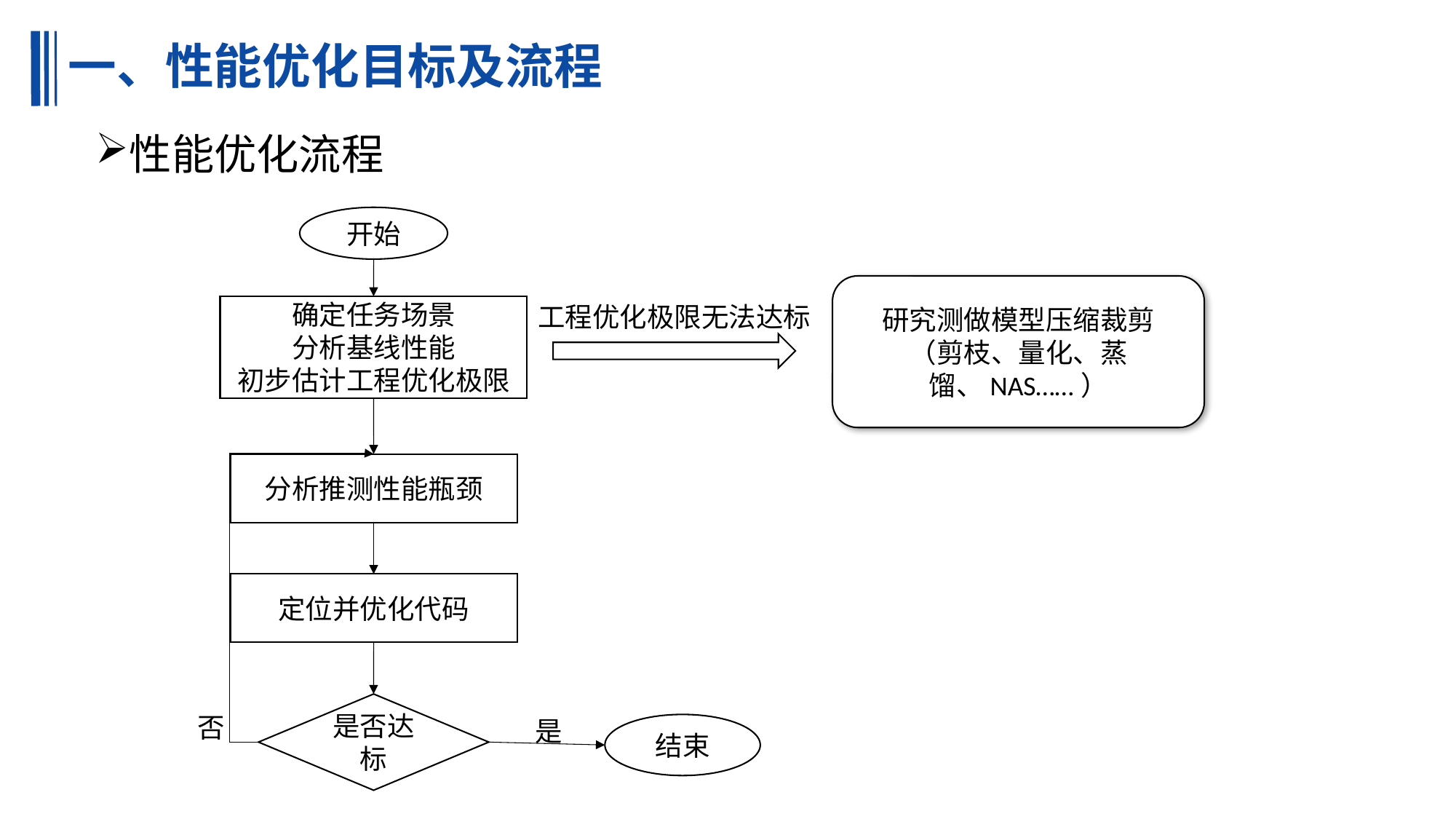

# 一、性能优化目标及流程
性能优化流程
开始
研究测做模型压缩裁剪
（剪枝、量化、蒸馏、NAS……）
工程优化极限无法达标
确定任务场景
分析基线性能
初步估计工程优化极限

分析推测性能瓶颈
定位并优化代码
是否达标
否
是
结束